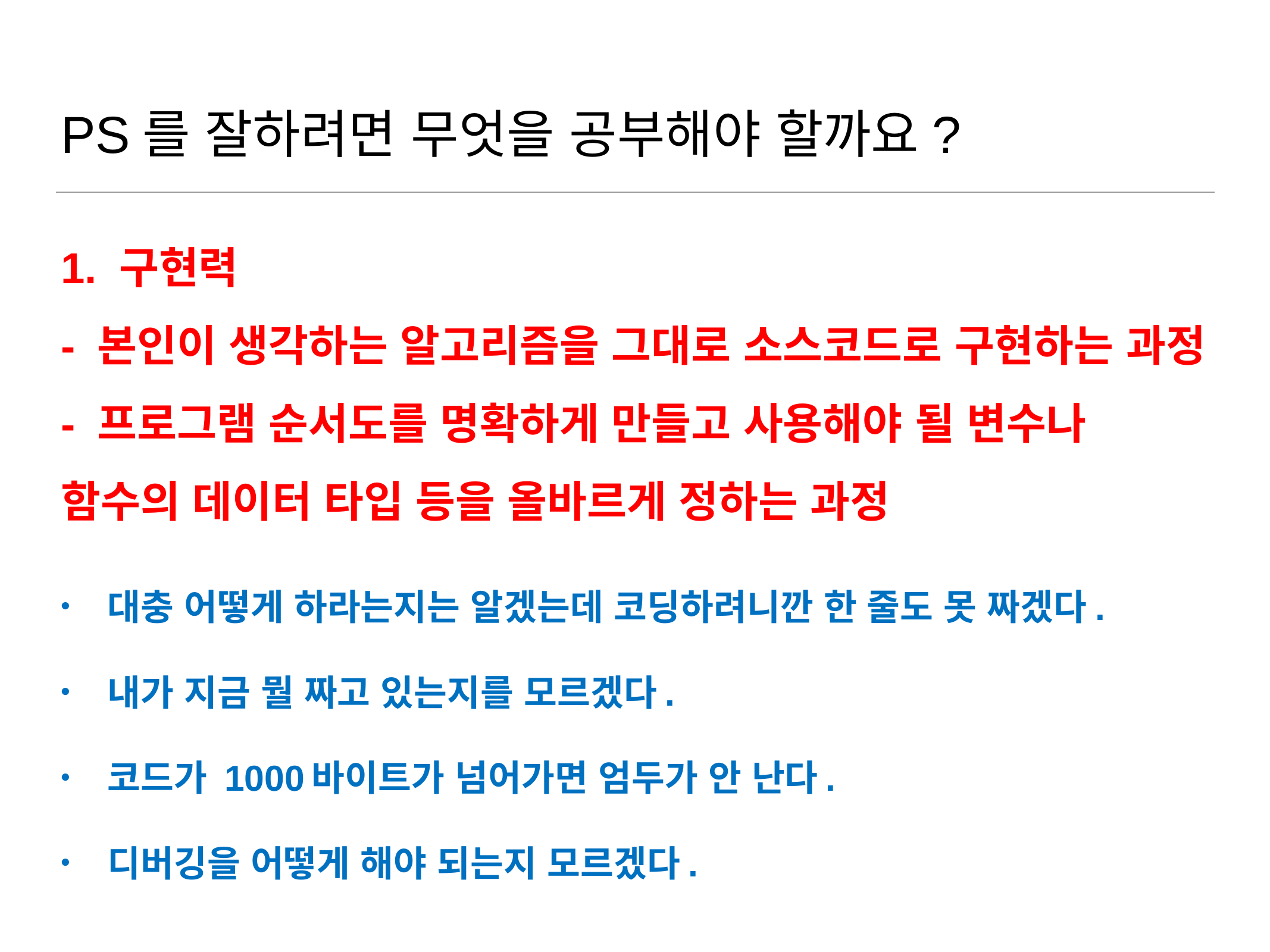

# PS를 잘하려면 무엇을 공부해야 할까요?
1. 구현력
- 본인이 생각하는 알고리즘을 그대로 소스코드로 구현하는 과정
- 프로그램 순서도를 명확하게 만들고 사용해야 될 변수나 함수의 데이터 타입 등을 올바르게 정하는 과정

대충 어떻게 하라는지는 알겠는데 코딩하려니깐 한 줄도 못 짜겠다.
내가 지금 뭘 짜고 있는지를 모르겠다.
코드가 1000바이트가 넘어가면 엄두가 안 난다.
디버깅을 어떻게 해야 되는지 모르겠다.